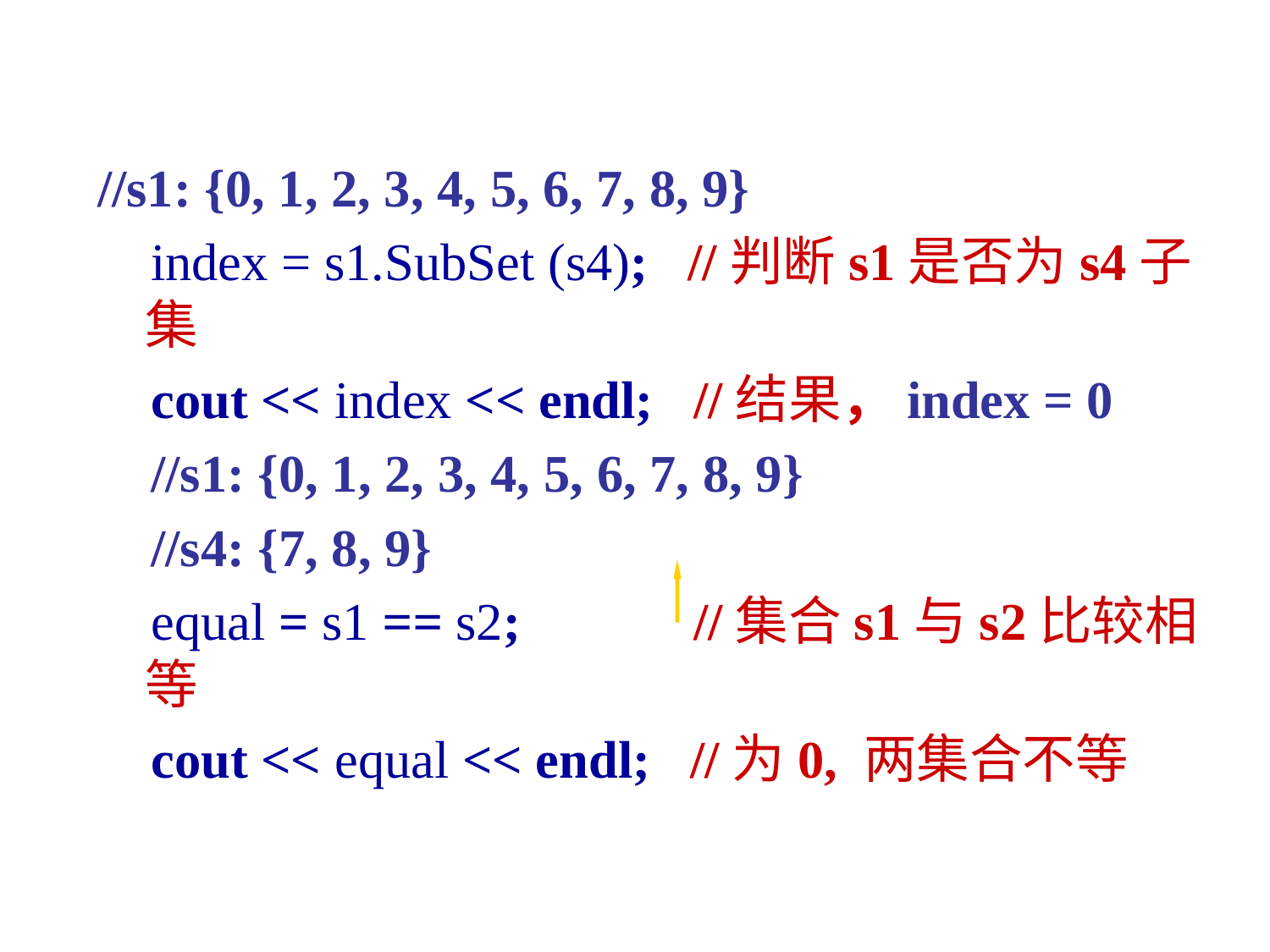

//s1: {0, 1, 2, 3, 4, 5, 6, 7, 8, 9}
    index = s1.SubSet (s4);   //判断s1是否为s4子集
    cout << index << endl;   //结果，index = 0
    //s1: {0, 1, 2, 3, 4, 5, 6, 7, 8, 9}
    //s4: {7, 8, 9}
    equal = s1 == s2;             //集合s1与s2比较相等
    cout << equal << endl;   //为0, 两集合不等